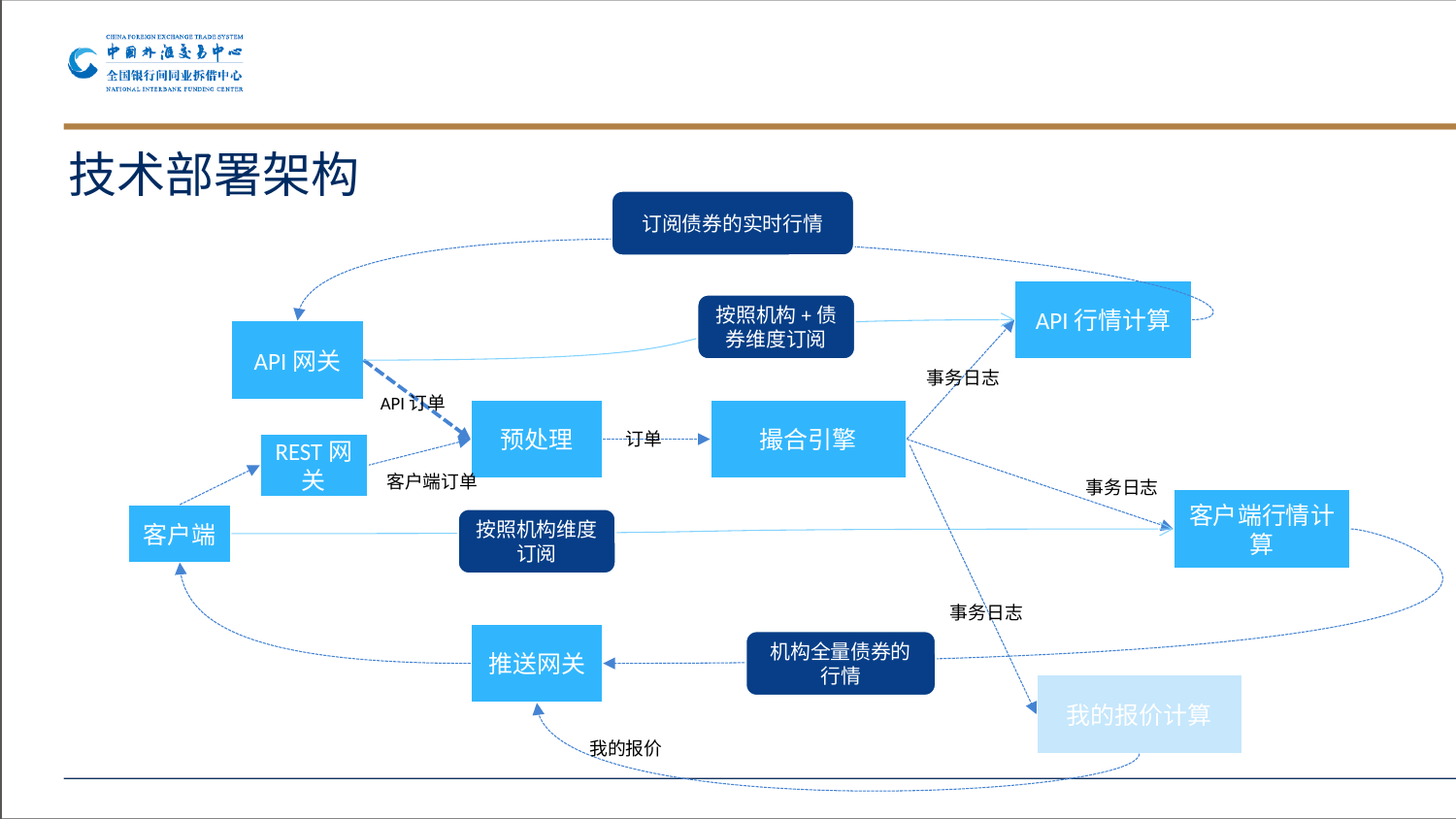

# 技术部署架构
订阅债券的实时行情
API行情计算
按照机构+债券维度订阅
API网关
事务日志
API订单
预处理
撮合引擎
订单
REST网关
客户端订单
事务日志
客户端行情计算
客户端
按照机构维度订阅
事务日志
推送网关
机构全量债券的行情
我的报价计算
我的报价